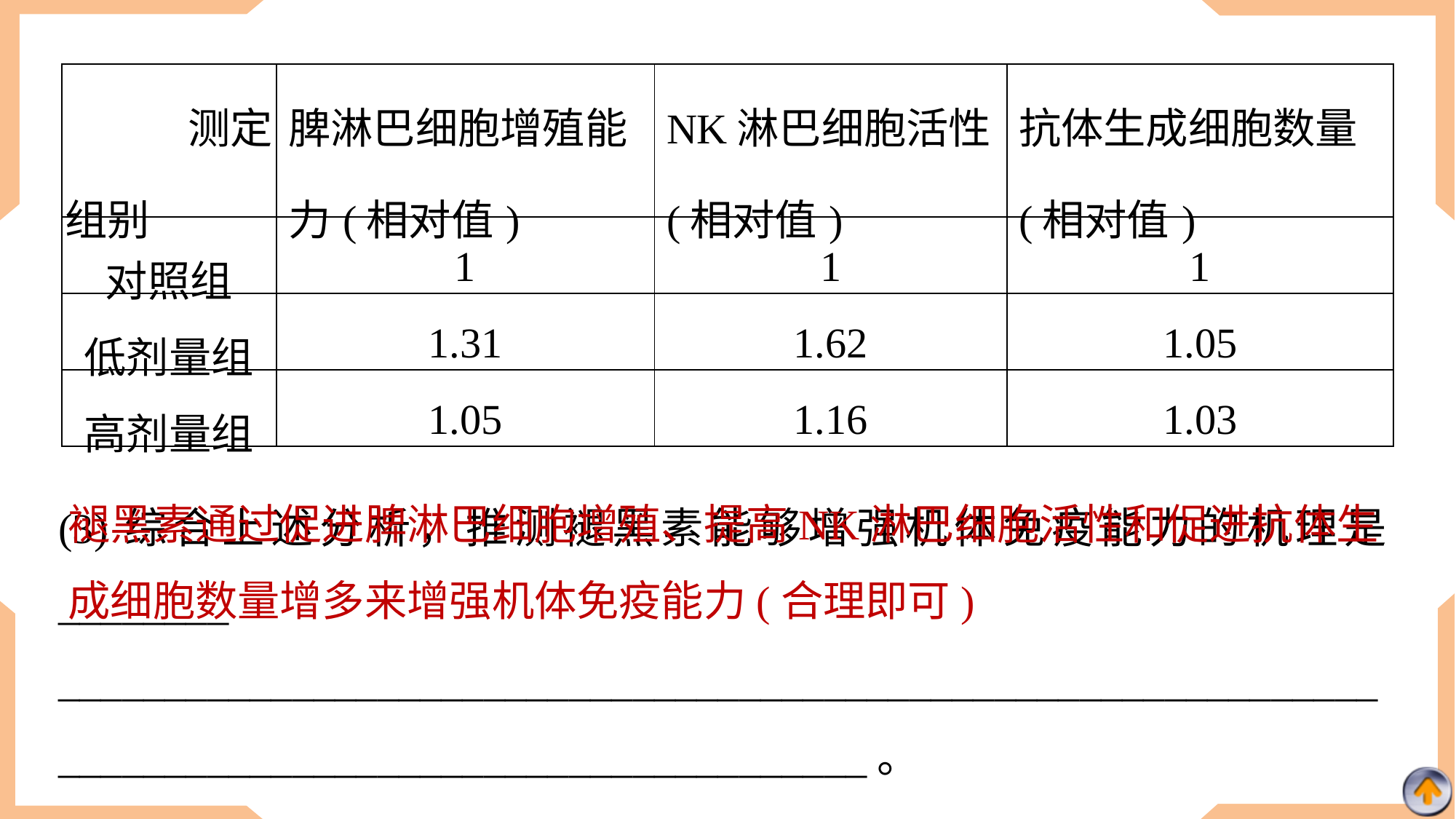

| 测定 组别 | 脾淋巴细胞增殖能力(相对值) | NK淋巴细胞活性 (相对值) | 抗体生成细胞数量 (相对值) |
| --- | --- | --- | --- |
| 对照组 | 1 | 1 | 1 |
| 低剂量组 | 1.31 | 1.62 | 1.05 |
| 高剂量组 | 1.05 | 1.16 | 1.03 |
褪黑素通过促进脾淋巴细胞增殖、提高NK淋巴细胞活性和促进抗体生成细胞数量增多来增强机体免疫能力(合理即可)
(3)综合上述分析，推测褪黑素能够增强机体免疫能力的机理是________
____________________________________________________________________________________________________。